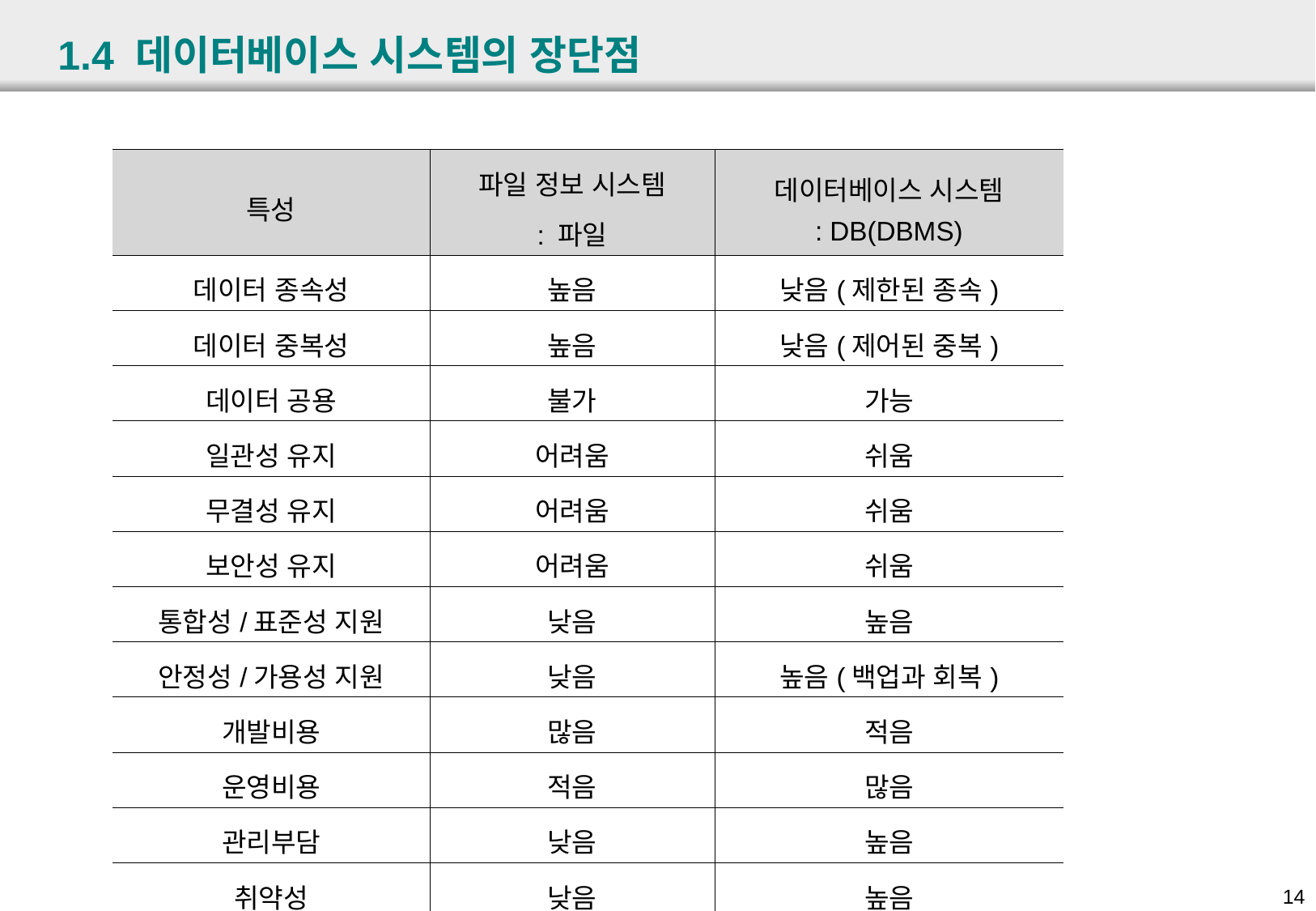

# 1.4 데이터베이스 시스템의 장단점
| 특성 | 파일 정보 시스템 : 파일 | 데이터베이스 시스템 : DB(DBMS) |
| --- | --- | --- |
| 데이터 종속성 | 높음 | 낮음(제한된 종속) |
| 데이터 중복성 | 높음 | 낮음(제어된 중복) |
| 데이터 공용 | 불가 | 가능 |
| 일관성 유지 | 어려움 | 쉬움 |
| 무결성 유지 | 어려움 | 쉬움 |
| 보안성 유지 | 어려움 | 쉬움 |
| 통합성/표준성 지원 | 낮음 | 높음 |
| 안정성/가용성 지원 | 낮음 | 높음(백업과 회복) |
| 개발비용 | 많음 | 적음 |
| 운영비용 | 적음 | 많음 |
| 관리부담 | 낮음 | 높음 |
| 취약성 | 낮음 | 높음 |